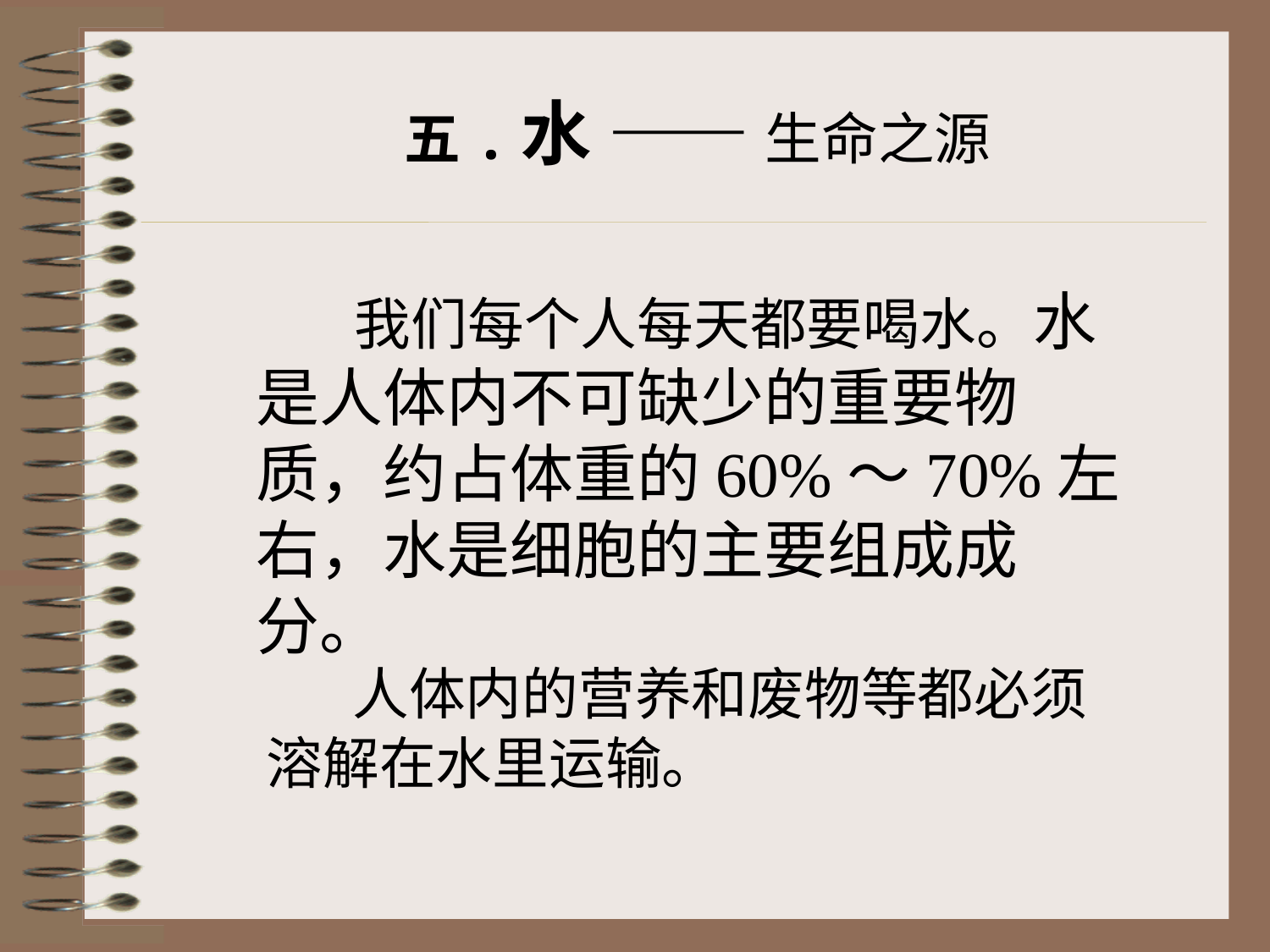

五.水 —— 生命之源
　　我们每个人每天都要喝水。水是人体内不可缺少的重要物质，约占体重的60%～70%左右，水是细胞的主要组成成分。
     人体内的营养和废物等都必须溶解在水里运输。